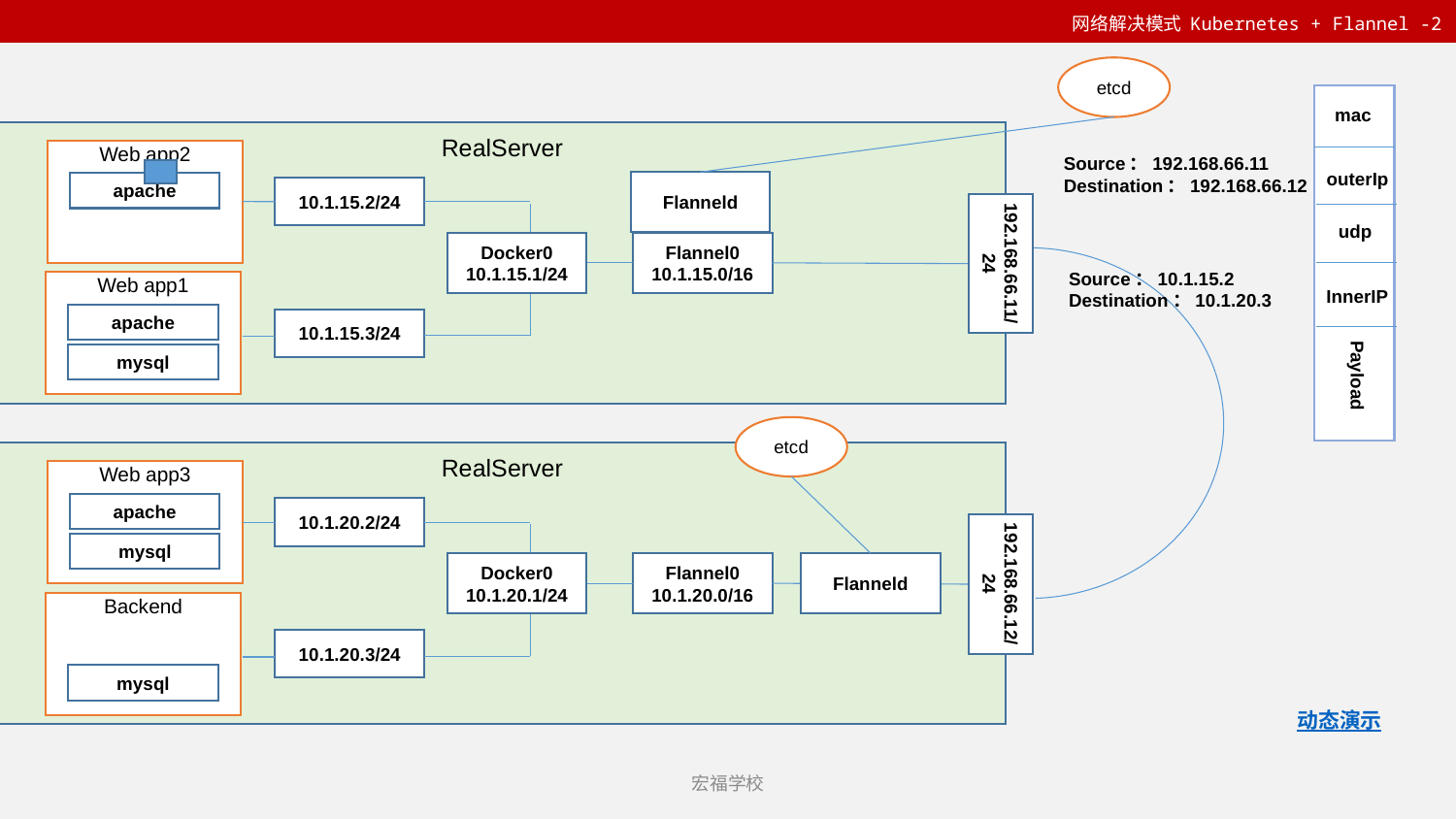

网络解决模式 Kubernetes + Flannel -2
etcd

mac
RealServer

Web app2

Source：192.168.66.11
Destination：192.168.66.12
outerIp

Flanneld
apache
10.1.15.2/24
192.168.66.11/24
udp
Docker0
10.1.15.1/24
Flannel0
10.1.15.0/16

Source：10.1.15.2
Destination：10.1.20.3
Web app1

InnerIP
apache
10.1.15.3/24
mysql
Payload
etcd
RealServer

Web app3

apache
10.1.20.2/24
192.168.66.12/24
mysql
Docker0
10.1.20.1/24
Flannel0
10.1.20.0/16
Flanneld
Backend

10.1.20.3/24
mysql
动态演示
16
宏福学校